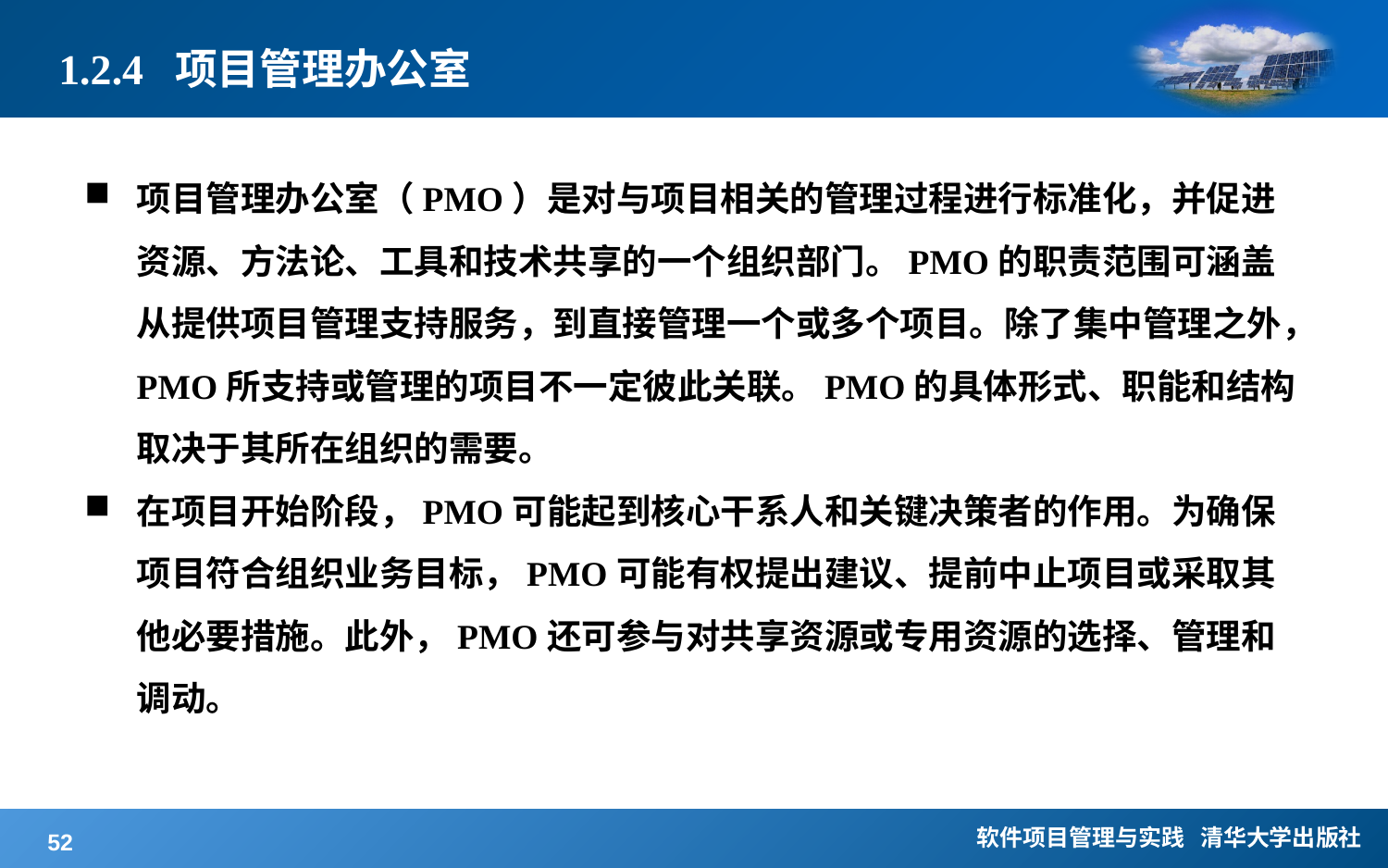

# 1.2.4  项目管理办公室
项目管理办公室（PMO）是对与项目相关的管理过程进行标准化，并促进资源、方法论、工具和技术共享的一个组织部门。PMO的职责范围可涵盖从提供项目管理支持服务，到直接管理一个或多个项目。除了集中管理之外，PMO所支持或管理的项目不一定彼此关联。PMO的具体形式、职能和结构取决于其所在组织的需要。
在项目开始阶段，PMO可能起到核心干系人和关键决策者的作用。为确保项目符合组织业务目标，PMO可能有权提出建议、提前中止项目或采取其他必要措施。此外，PMO还可参与对共享资源或专用资源的选择、管理和调动。